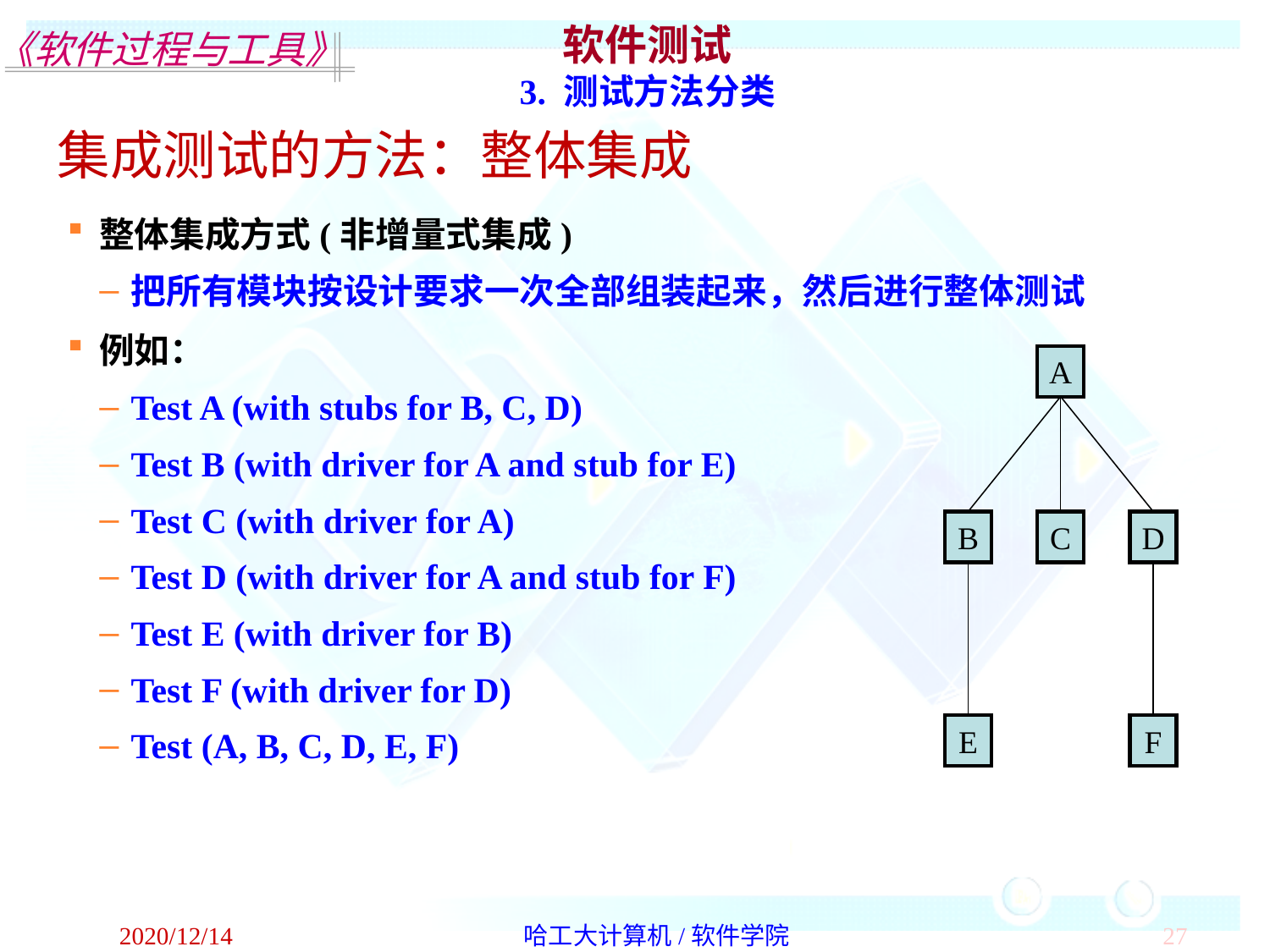

软件测试
3. 测试方法分类
集成测试的方法：整体集成
整体集成方式(非增量式集成)
把所有模块按设计要求一次全部组装起来，然后进行整体测试
例如：
Test A (with stubs for B, C, D)
Test B (with driver for A and stub for E)
Test C (with driver for A)
Test D (with driver for A and stub for F)
Test E (with driver for B)
Test F (with driver for D)
Test (A, B, C, D, E, F)
A
B
C
D
E
F